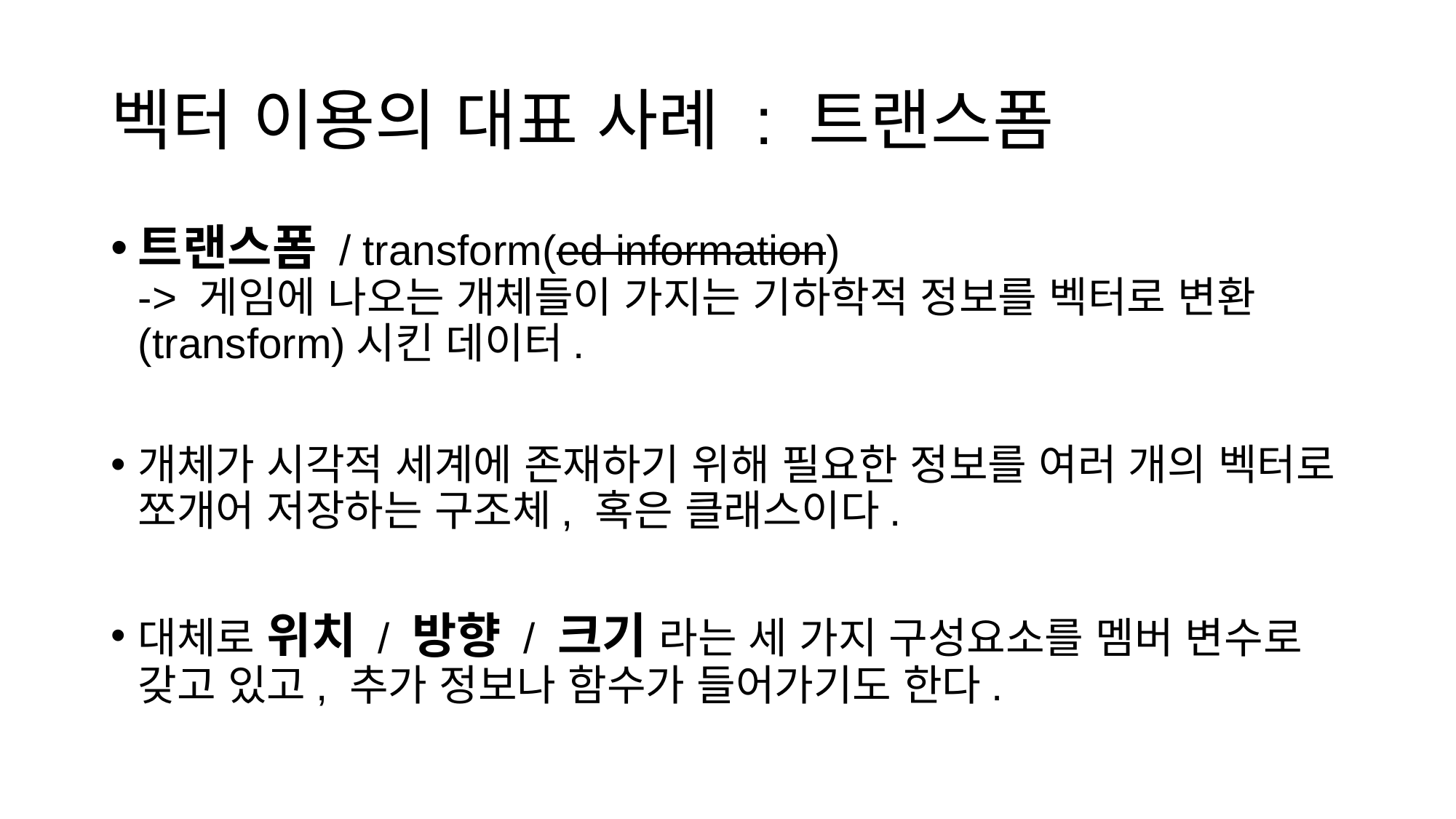

# 벡터 이용의 대표 사례 : 트랜스폼
트랜스폼 / transform(ed information)
-> 게임에 나오는 개체들이 가지는 기하학적 정보를 벡터로 변환(transform)시킨 데이터.

개체가 시각적 세계에 존재하기 위해 필요한 정보를 여러 개의 벡터로 쪼개어 저장하는 구조체, 혹은 클래스이다.

대체로 위치 / 방향 / 크기 라는 세 가지 구성요소를 멤버 변수로 갖고 있고, 추가 정보나 함수가 들어가기도 한다.